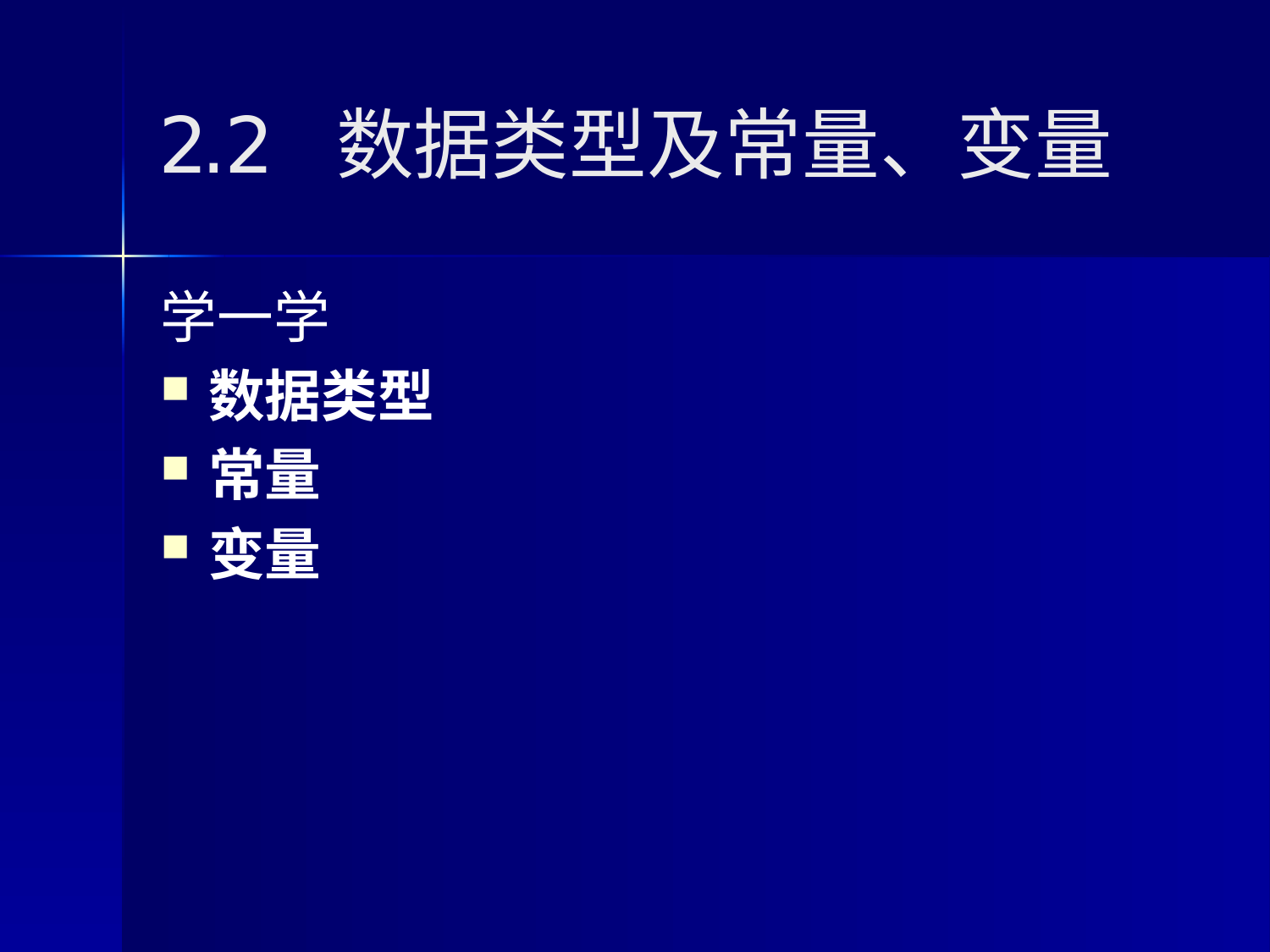

# 2.2  数据类型及常量、变量
学一学
数据类型
常量
变量